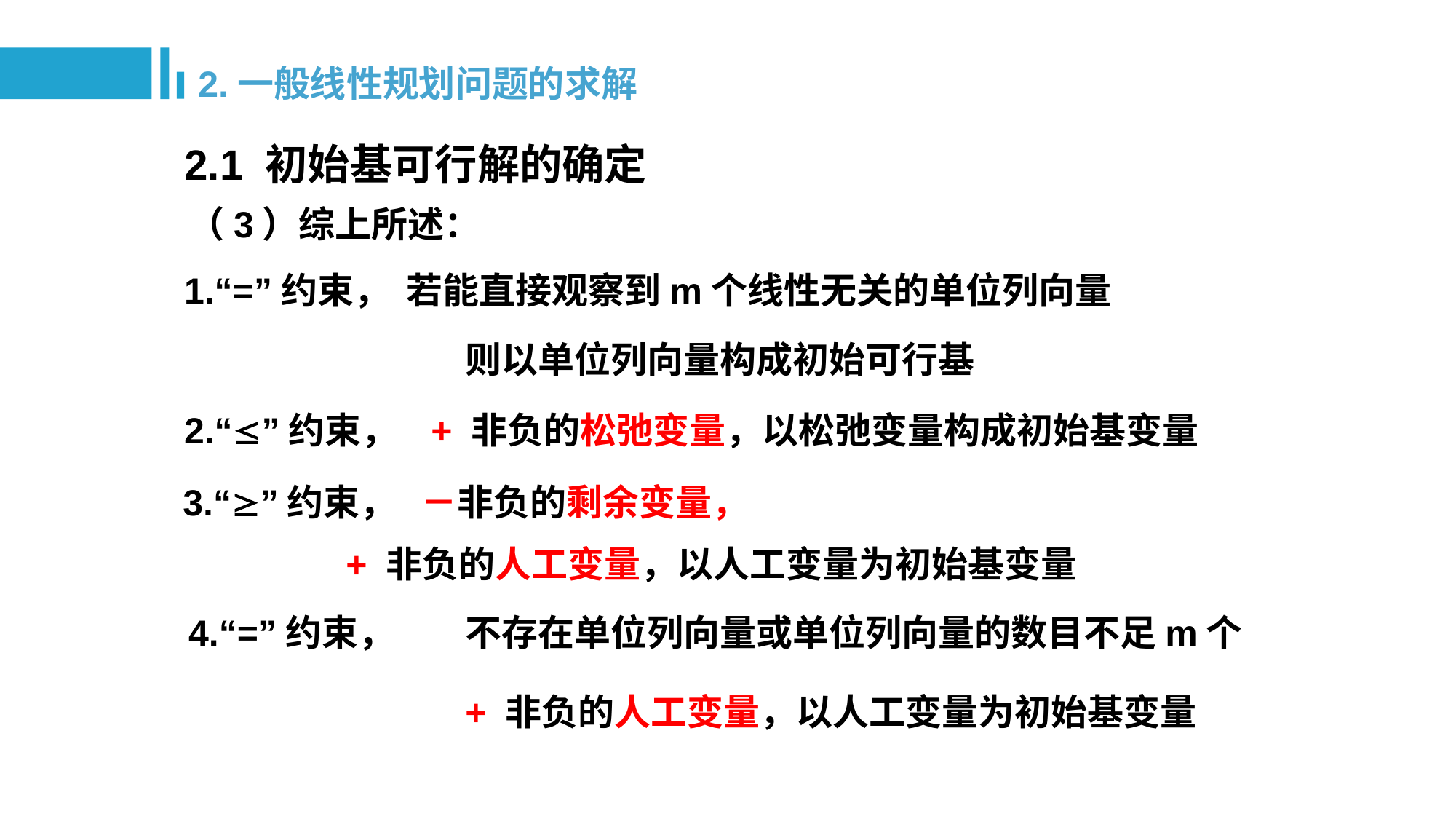

2.一般线性规划问题的求解

2.1 初始基可行解的确定
（3）综上所述：
1.“=”约束，  若能直接观察到m个线性无关的单位列向量
则以单位列向量构成初始可行基
2.“≤”约束，   + 非负的松弛变量，以松弛变量构成初始基变量

3.“≥”约束，   －非负的剩余变量，
                + 非负的人工变量，以人工变量为初始基变量
4.“=”约束，
不存在单位列向量或单位列向量的数目不足m个
+ 非负的人工变量，以人工变量为初始基变量